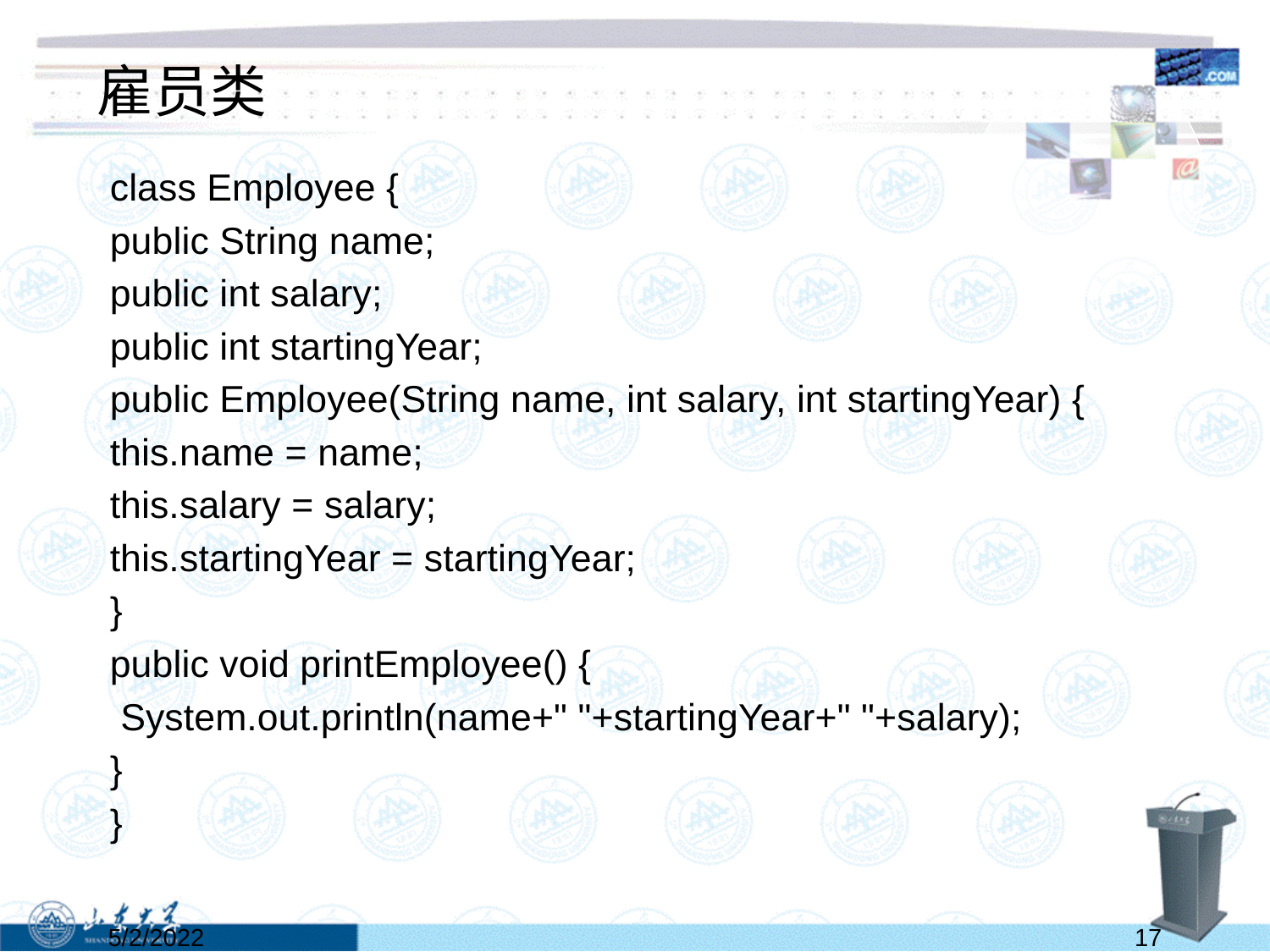

# 雇员类
class Employee {
	public String name;
	public int salary;
	public int startingYear;
	public Employee(String name, int salary, int startingYear) {
		this.name = name;
		this.salary = salary;
		this.startingYear = startingYear;
	}
	public void printEmployee() {
	 System.out.println(name+" "+startingYear+" "+salary);
	}
}
5/2/2022
17